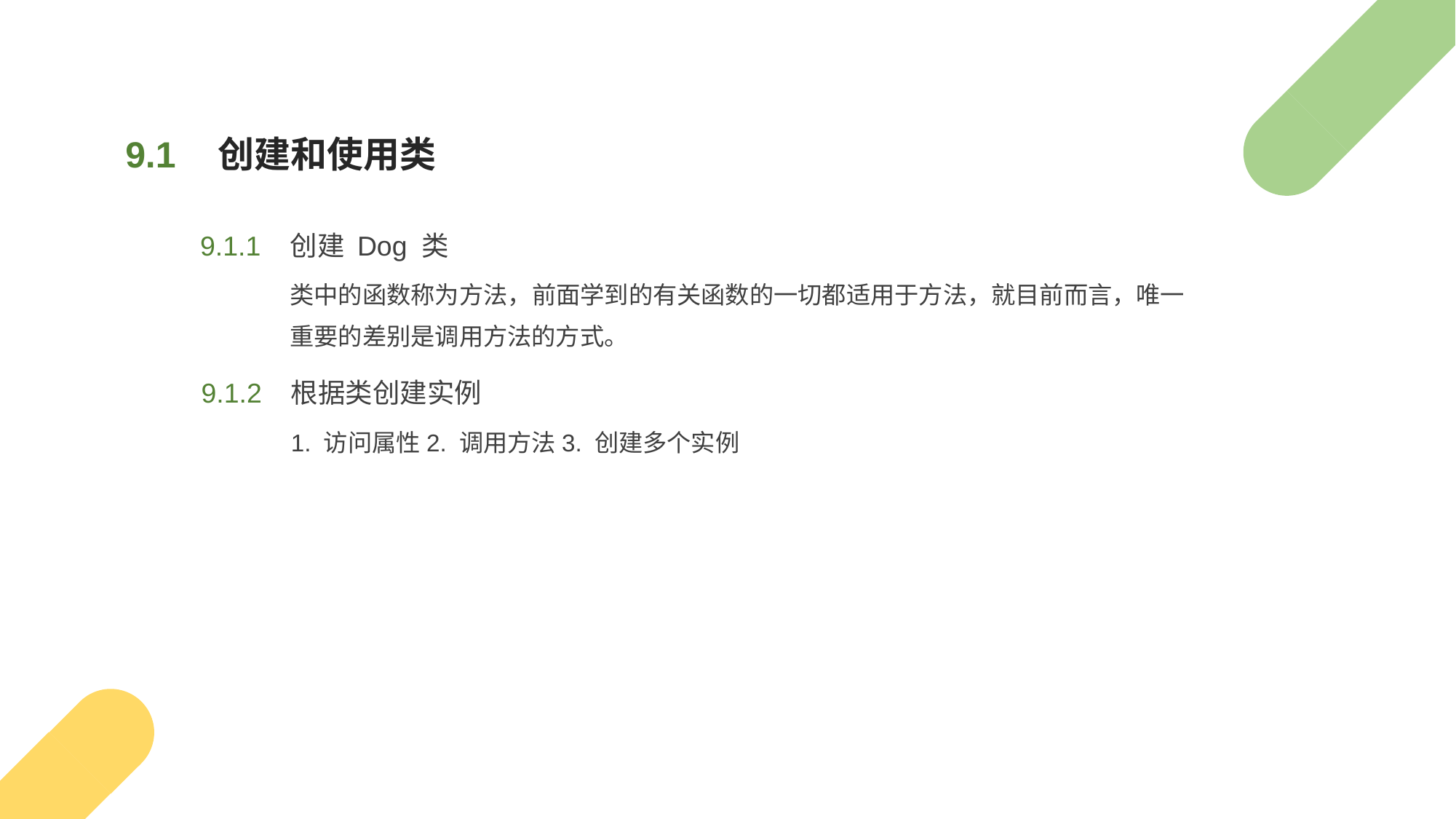

创建和使用类
9.1
创建 Dog 类
9.1.1
类中的函数称为方法，前面学到的有关函数的一切都适用于方法，就目前而言，唯一
重要的差别是调用方法的方式。
根据类创建实例
9.1.2
1. 访问属性2. 调用方法3. 创建多个实例